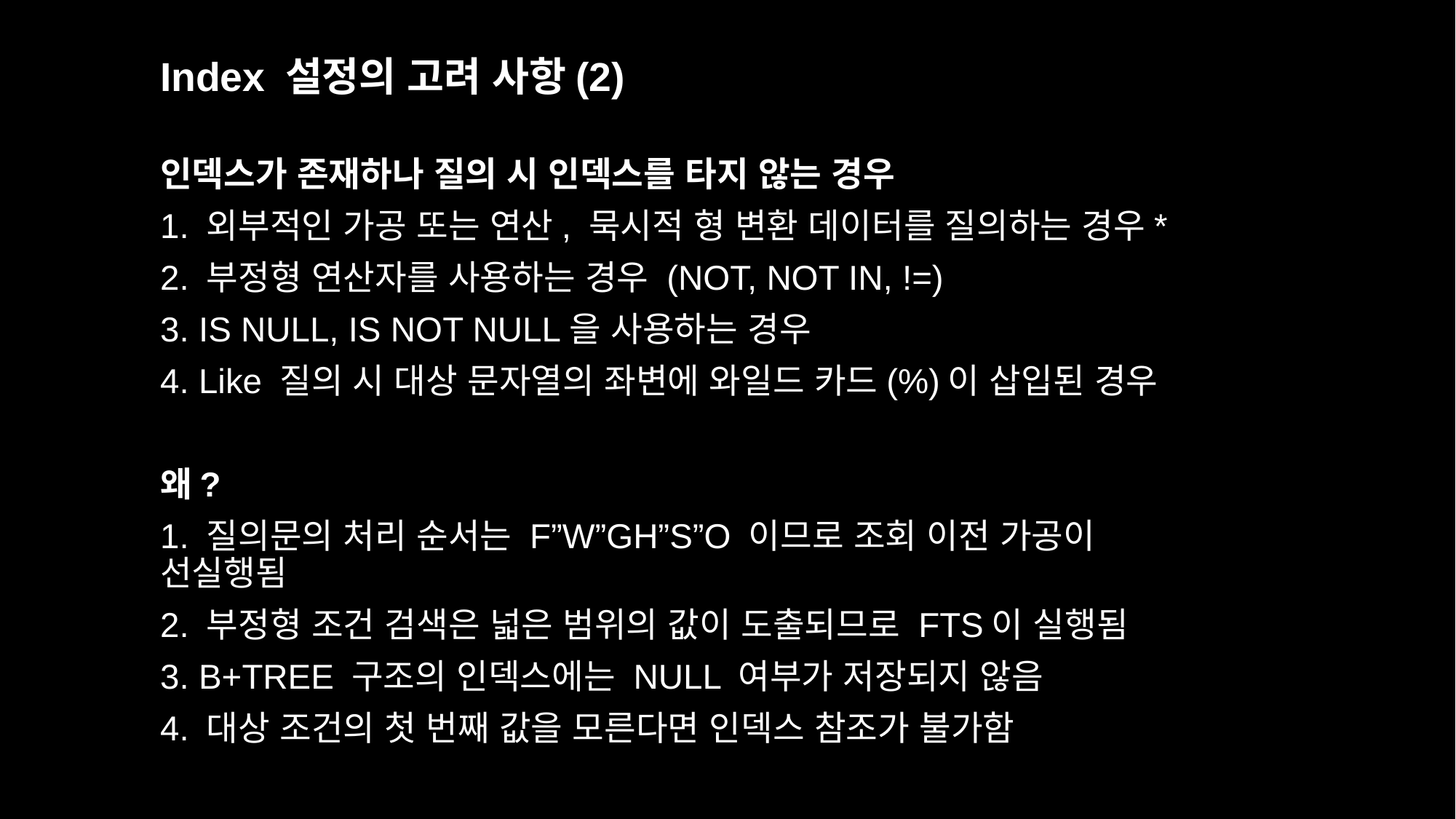

Index 설정의 고려 사항(2)

인덱스가 존재하나 질의 시 인덱스를 타지 않는 경우
1. 외부적인 가공 또는 연산, 묵시적 형 변환 데이터를 질의하는 경우*
2. 부정형 연산자를 사용하는 경우 (NOT, NOT IN, !=)
3. IS NULL, IS NOT NULL을 사용하는 경우
4. Like 질의 시 대상 문자열의 좌변에 와일드 카드(%)이 삽입된 경우

왜?
1. 질의문의 처리 순서는 F”W”GH”S”O 이므로 조회 이전 가공이 선실행됨
2. 부정형 조건 검색은 넓은 범위의 값이 도출되므로 FTS이 실행됨
3. B+TREE 구조의 인덱스에는 NULL 여부가 저장되지 않음
4. 대상 조건의 첫 번째 값을 모른다면 인덱스 참조가 불가함